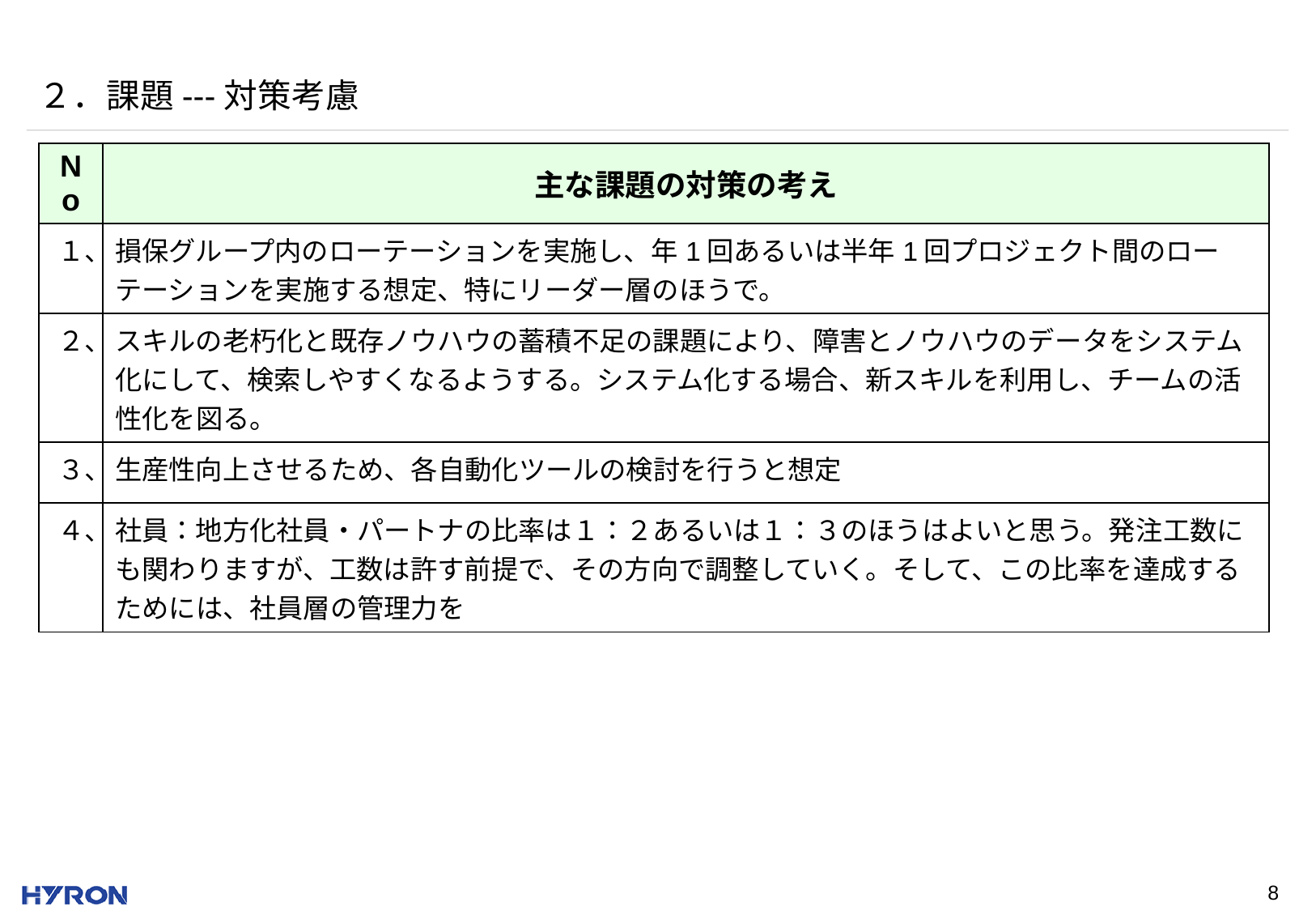

２．課題---対策考慮
| No | 主な課題の対策の考え |
| --- | --- |
| １、 | 損保グループ内のローテーションを実施し、年1回あるいは半年1回プロジェクト間のローテーションを実施する想定、特にリーダー層のほうで。 |
| ２、 | スキルの老朽化と既存ノウハウの蓄積不足の課題により、障害とノウハウのデータをシステム化にして、検索しやすくなるようする。システム化する場合、新スキルを利用し、チームの活性化を図る。 |
| ３、 | 生産性向上させるため、各自動化ツールの検討を行うと想定 |
| ４、 | 社員：地方化社員・パートナの比率は１：２あるいは１：３のほうはよいと思う。発注工数にも関わりますが、工数は許す前提で、その方向で調整していく。そして、この比率を達成するためには、社員層の管理力を |